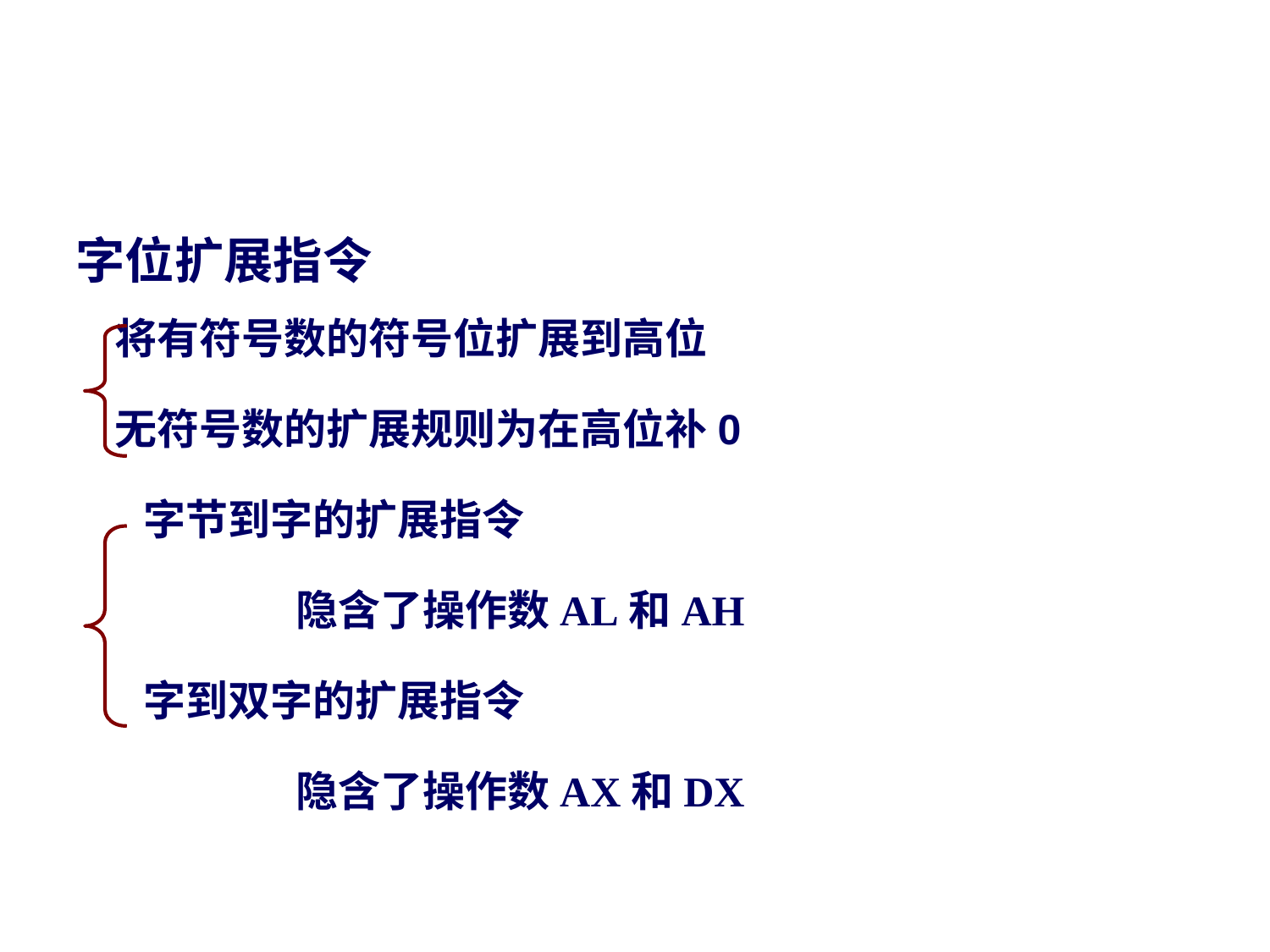

#
字位扩展指令
   将有符号数的符号位扩展到高位
   无符号数的扩展规则为在高位补0
      字节到字的扩展指令
                      隐含了操作数AL和AH
      字到双字的扩展指令
                      隐含了操作数AX和DX